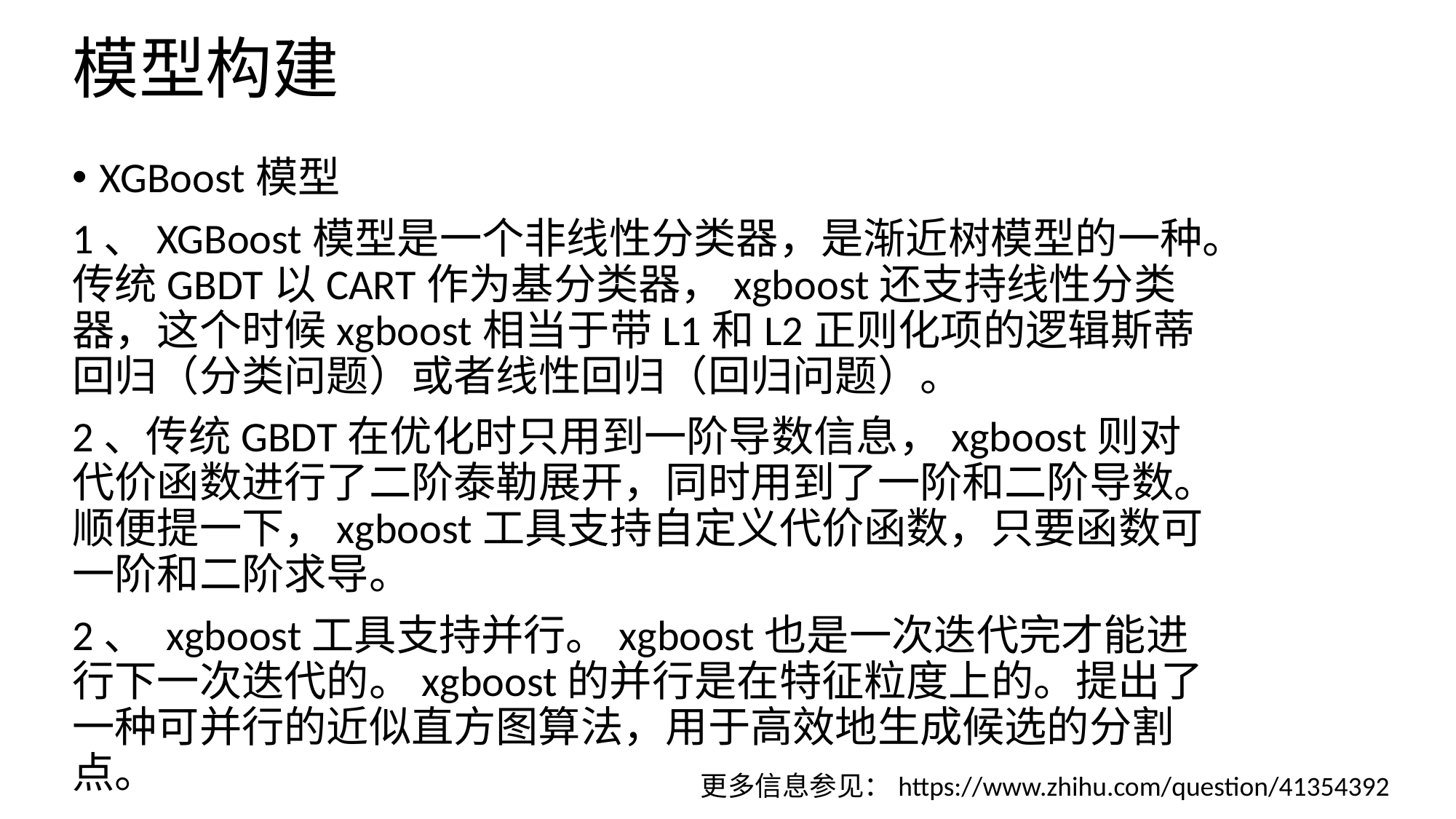

# 模型构建
XGBoost模型
1、XGBoost模型是一个非线性分类器，是渐近树模型的一种。传统GBDT以CART作为基分类器，xgboost还支持线性分类器，这个时候xgboost相当于带L1和L2正则化项的逻辑斯蒂回归（分类问题）或者线性回归（回归问题）。
2、传统GBDT在优化时只用到一阶导数信息，xgboost则对代价函数进行了二阶泰勒展开，同时用到了一阶和二阶导数。顺便提一下，xgboost工具支持自定义代价函数，只要函数可一阶和二阶求导。
2、 xgboost工具支持并行。xgboost也是一次迭代完才能进行下一次迭代的。xgboost的并行是在特征粒度上的。提出了一种可并行的近似直方图算法，用于高效地生成候选的分割点。
更多信息参见：https://www.zhihu.com/question/41354392